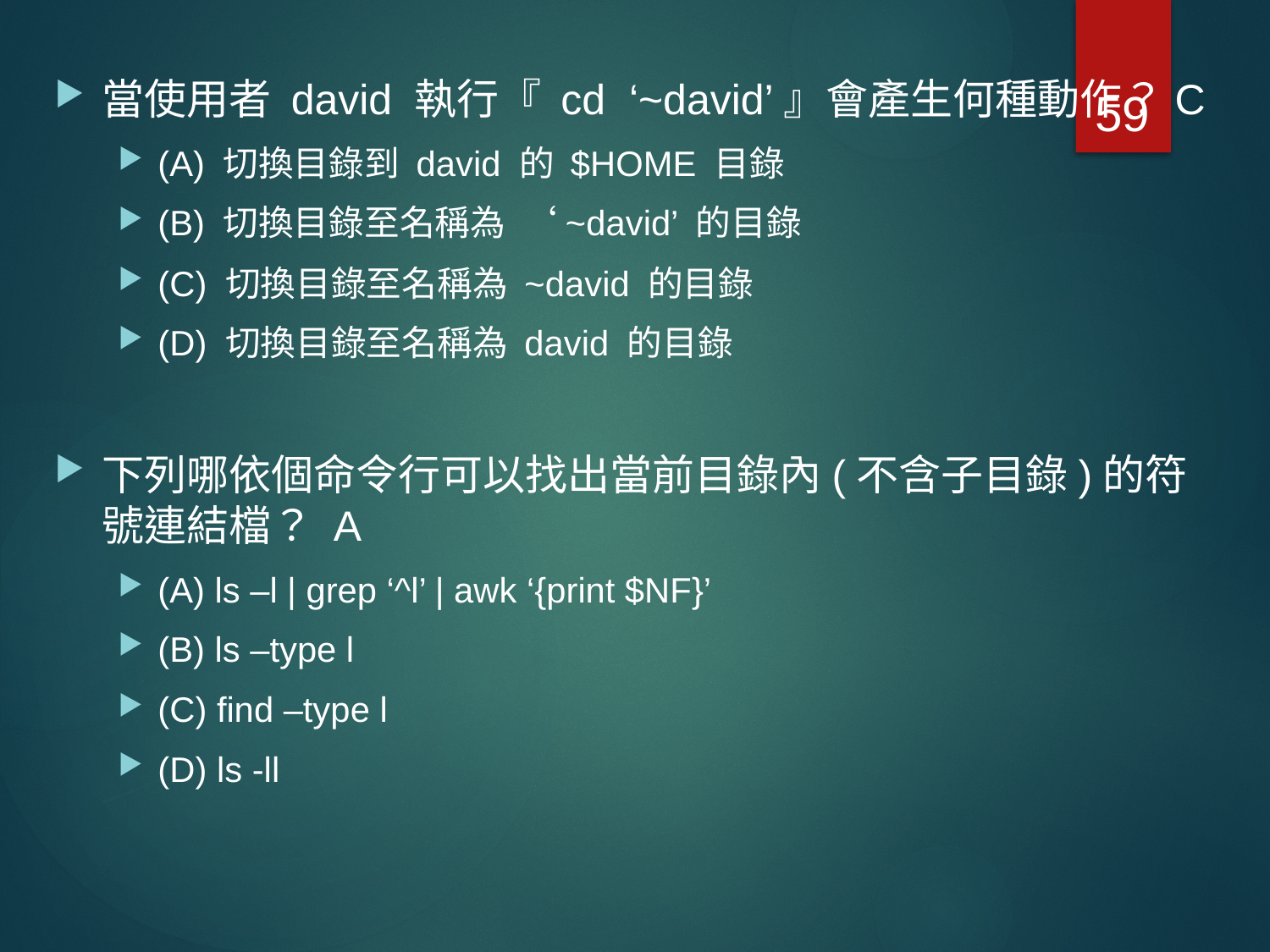

59
當使用者 david 執行『 cd  ‘~david’』會產生何種動作？C
(A) 切換目錄到 david 的 $HOME 目錄
(B) 切換目錄至名稱為  ‘~david’ 的目錄
(C) 切換目錄至名稱為 ~david 的目錄
(D) 切換目錄至名稱為 david 的目錄

下列哪依個命令行可以找出當前目錄內(不含子目錄)的符號連結檔？ A
(A) ls –l | grep ‘^l’ | awk ‘{print $NF}’
(B) ls –type l
(C) find –type l
(D) ls -ll